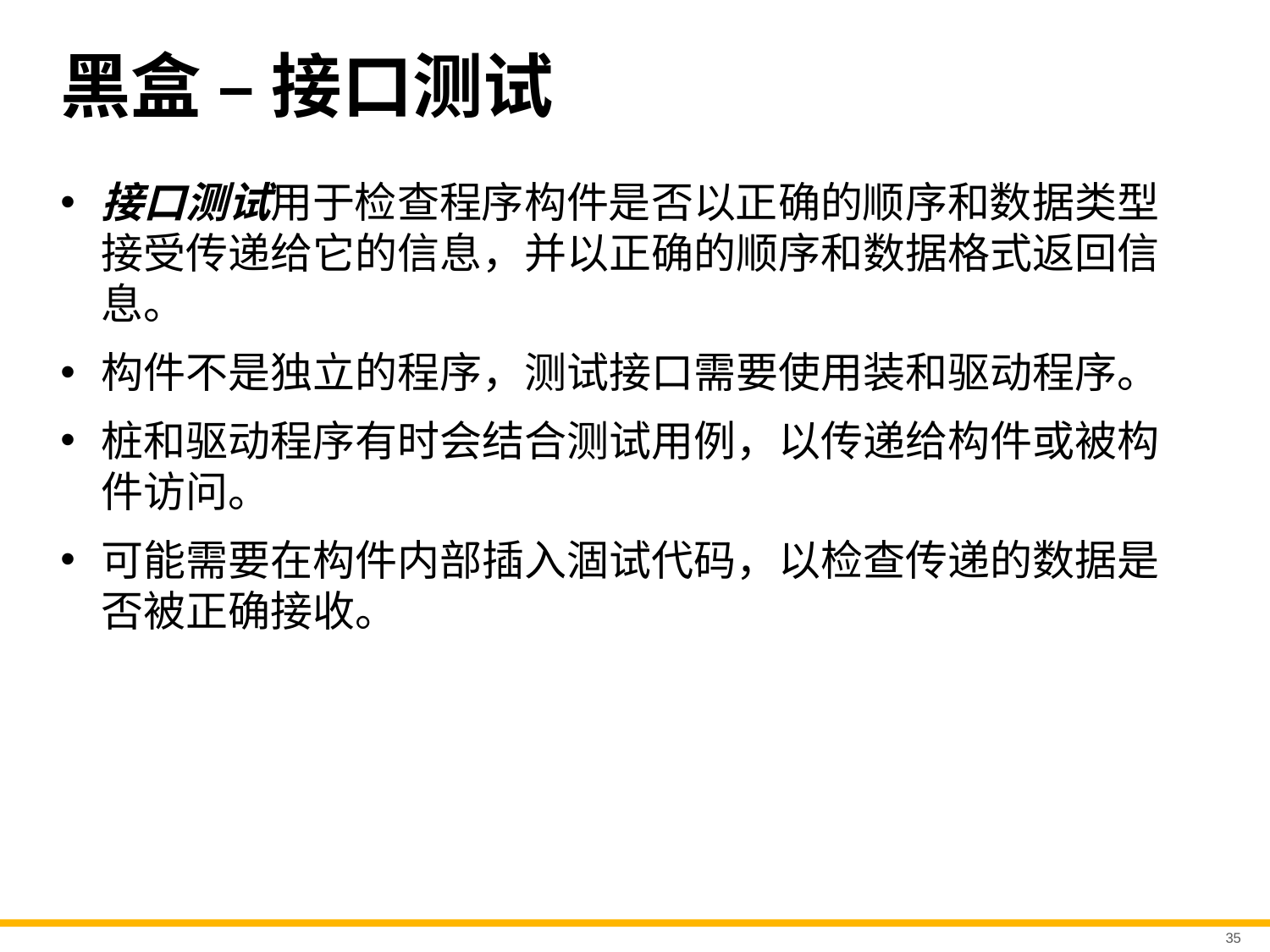

# 黑盒 – 接口测试
接口测试用于检查程序构件是否以正确的顺序和数据类型接受传递给它的信息，并以正确的顺序和数据格式返回信息。
构件不是独立的程序，测试接口需要使用装和驱动程序。
桩和驱动程序有时会结合测试用例，以传递给构件或被构件访问。
可能需要在构件内部插入涸试代码，以检查传递的数据是否被正确接收。
35